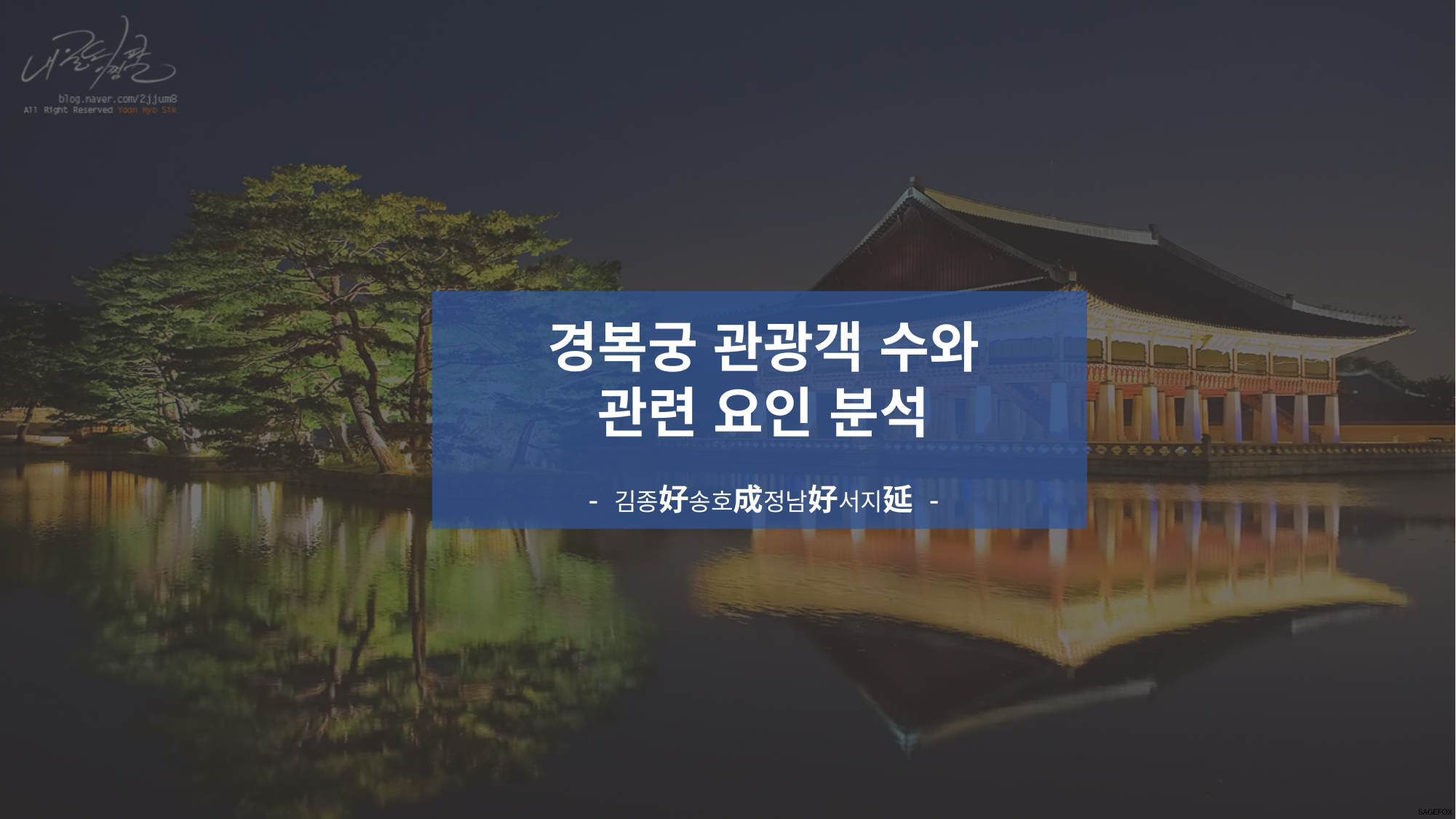

경복궁 관광객 수와
관련 요인 분석

- 김종好송호成정남好서지延 -